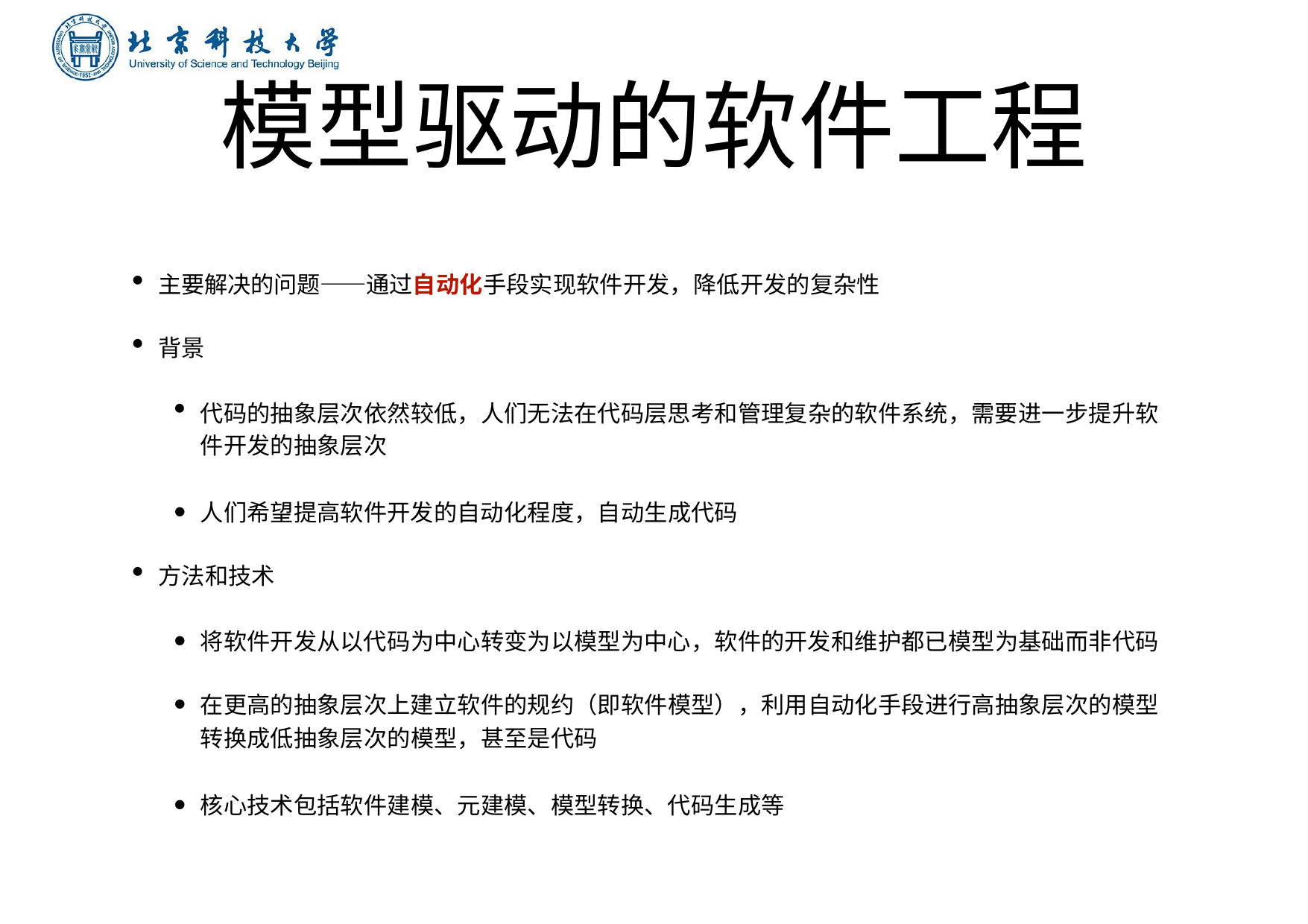

# 模型驱动的软件⼯程
主要解决的问题——通过⾃动化⼿段实现软件开发，降低开发的复杂性
背景
代码的抽象层次依然较低，⼈们⽆法在代码层思考和管理复杂的软件系统，需要进⼀步提升软 件开发的抽象层次

⼈们希望提⾼软件开发的⾃动化程度，⾃动⽣成代码
⽅法和技术
将软件开发从以代码为中⼼转变为以模型为中⼼，软件的开发和维护都已模型为基础⽽⾮代码
在更⾼的抽象层次上建⽴软件的规约（即软件模型），利⽤⾃动化⼿段进⾏⾼抽象层次的模型 转换成低抽象层次的模型，甚⾄是代码

核⼼技术包括软件建模、元建模、模型转换、代码⽣成等